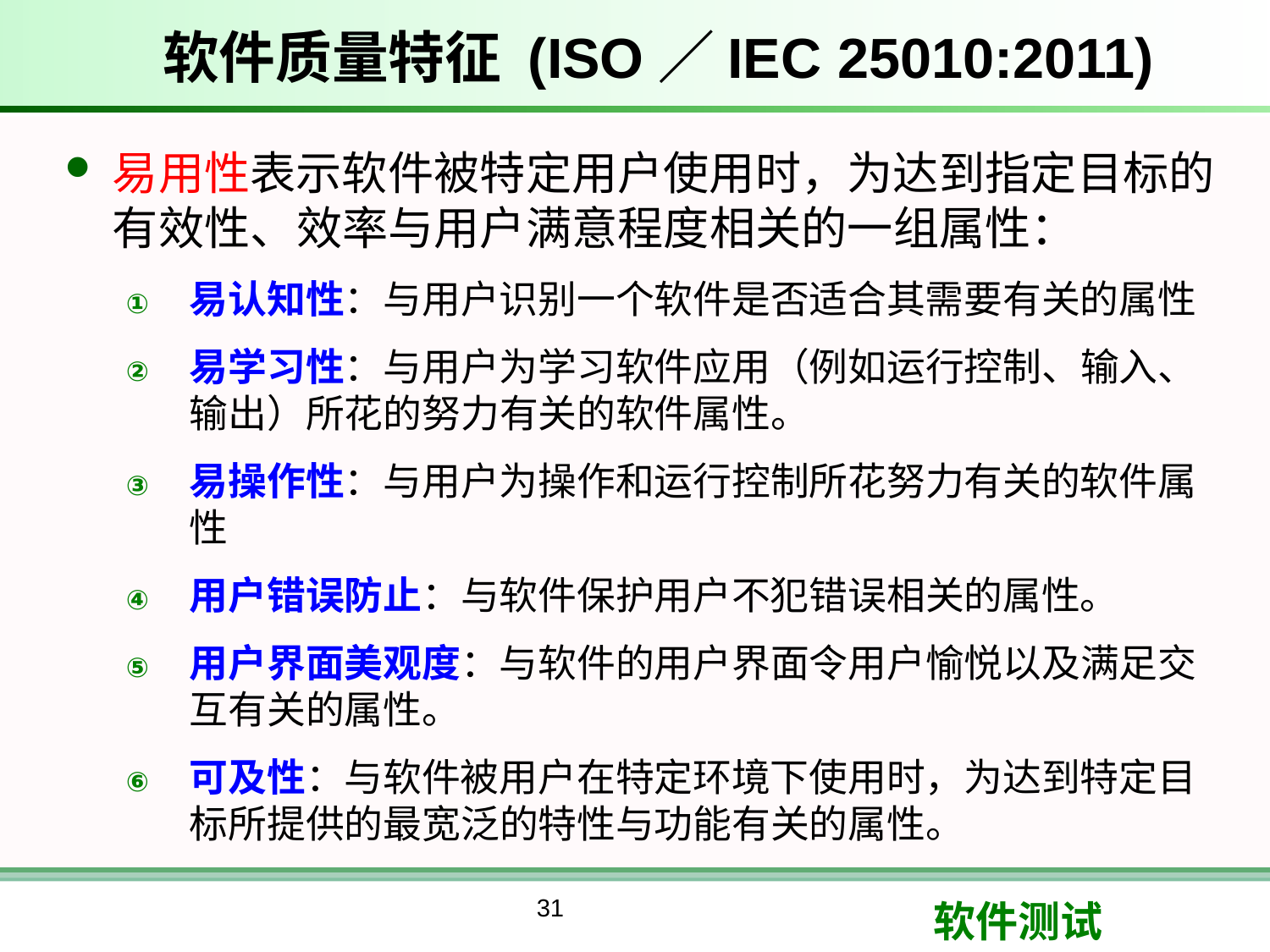

# 软件质量特征 (ISO／IEC 25010:2011)
易用性表示软件被特定用户使用时，为达到指定目标的有效性、效率与用户满意程度相关的一组属性：
易认知性：与用户识别一个软件是否适合其需要有关的属性
易学习性：与用户为学习软件应用（例如运行控制、输入、输出）所花的努力有关的软件属性。
易操作性：与用户为操作和运行控制所花努力有关的软件属性
用户错误防止：与软件保护用户不犯错误相关的属性。
用户界面美观度：与软件的用户界面令用户愉悦以及满足交互有关的属性。
可及性：与软件被用户在特定环境下使用时，为达到特定目标所提供的最宽泛的特性与功能有关的属性。
31